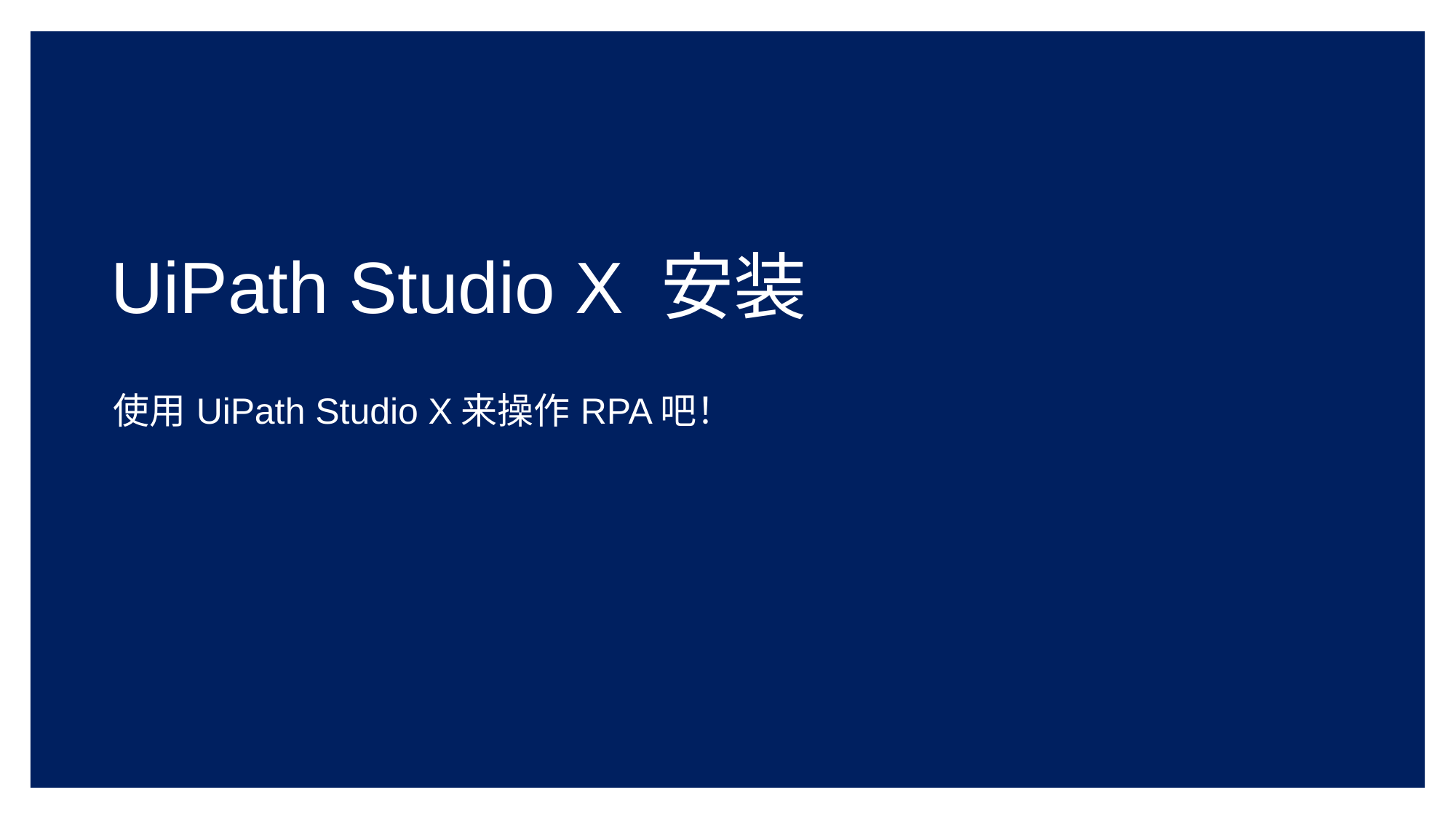

# UiPath Studio X 安装
使用UiPath Studio X来操作RPA吧！